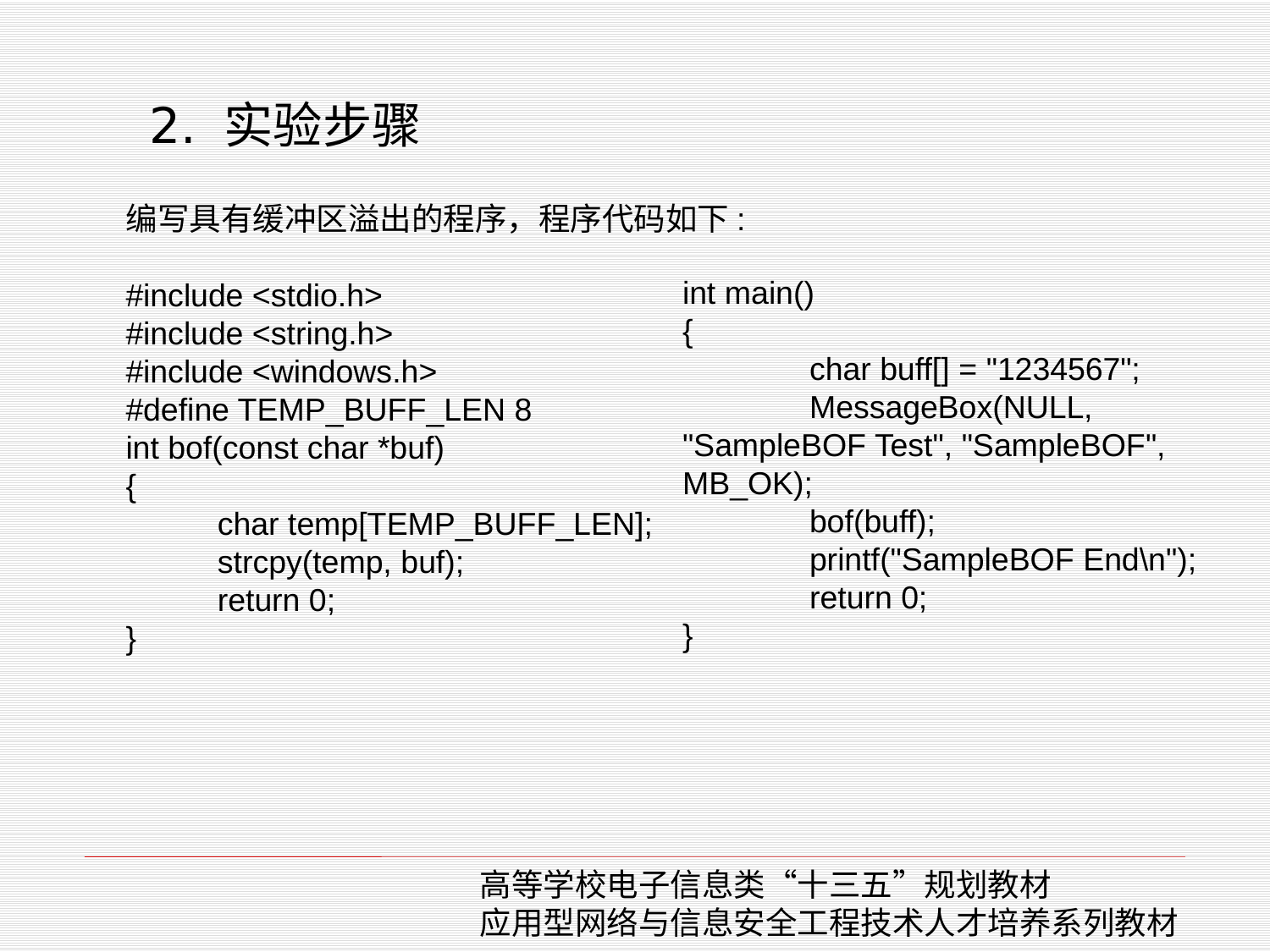

2. 实验步骤
编写具有缓冲区溢出的程序，程序代码如下:
#include <stdio.h>#include <string.h>#include <windows.h>#define TEMP_BUFF_LEN 8int bof(const char *buf){	char temp[TEMP_BUFF_LEN];	strcpy(temp, buf);	return 0;}

int main(){	char buff[] = "1234567";	MessageBox(NULL, "SampleBOF Test", "SampleBOF", MB_OK);		bof(buff);	printf("SampleBOF End\n");	return 0;}

高等学校电子信息类“十三五”规划教材
应用型网络与信息安全工程技术人才培养系列教材